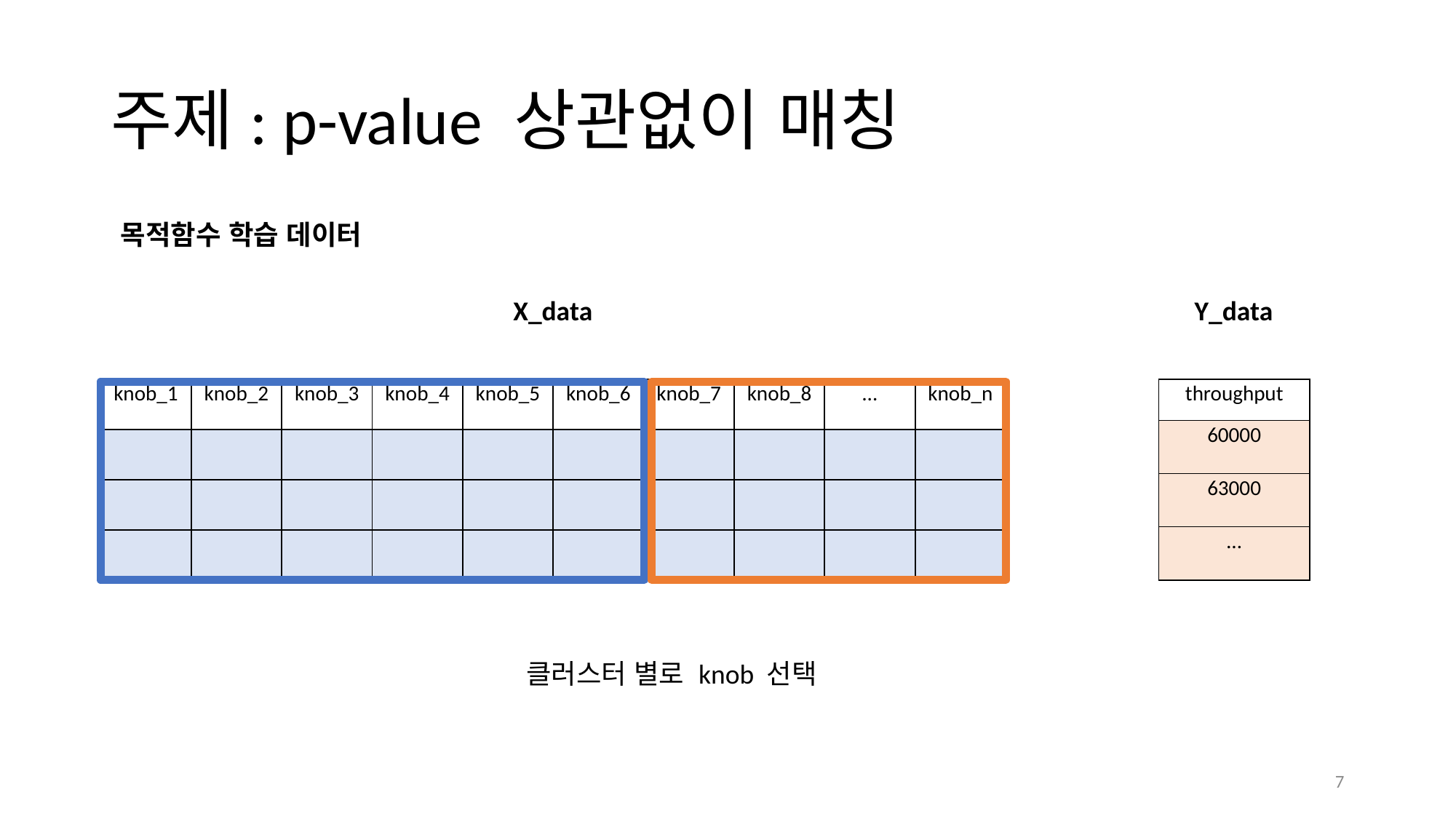

# 주제: p-value 상관없이 매칭
목적함수 학습 데이터
X_data
Y_data
| knob\_1 | knob\_2 | knob\_3 | knob\_4 | knob\_5 | knob\_6 | knob\_7 | knob\_8 | … | knob\_n |
| --- | --- | --- | --- | --- | --- | --- | --- | --- | --- |
|  |  |  |  |  |  |  |  |  |  |
|  |  |  |  |  |  |  |  |  |  |
|  |  |  |  |  |  |  |  |  |  |
| throughput |
| --- |
| 60000 |
| 63000 |
| … |

클러스터 별로 knob 선택
7